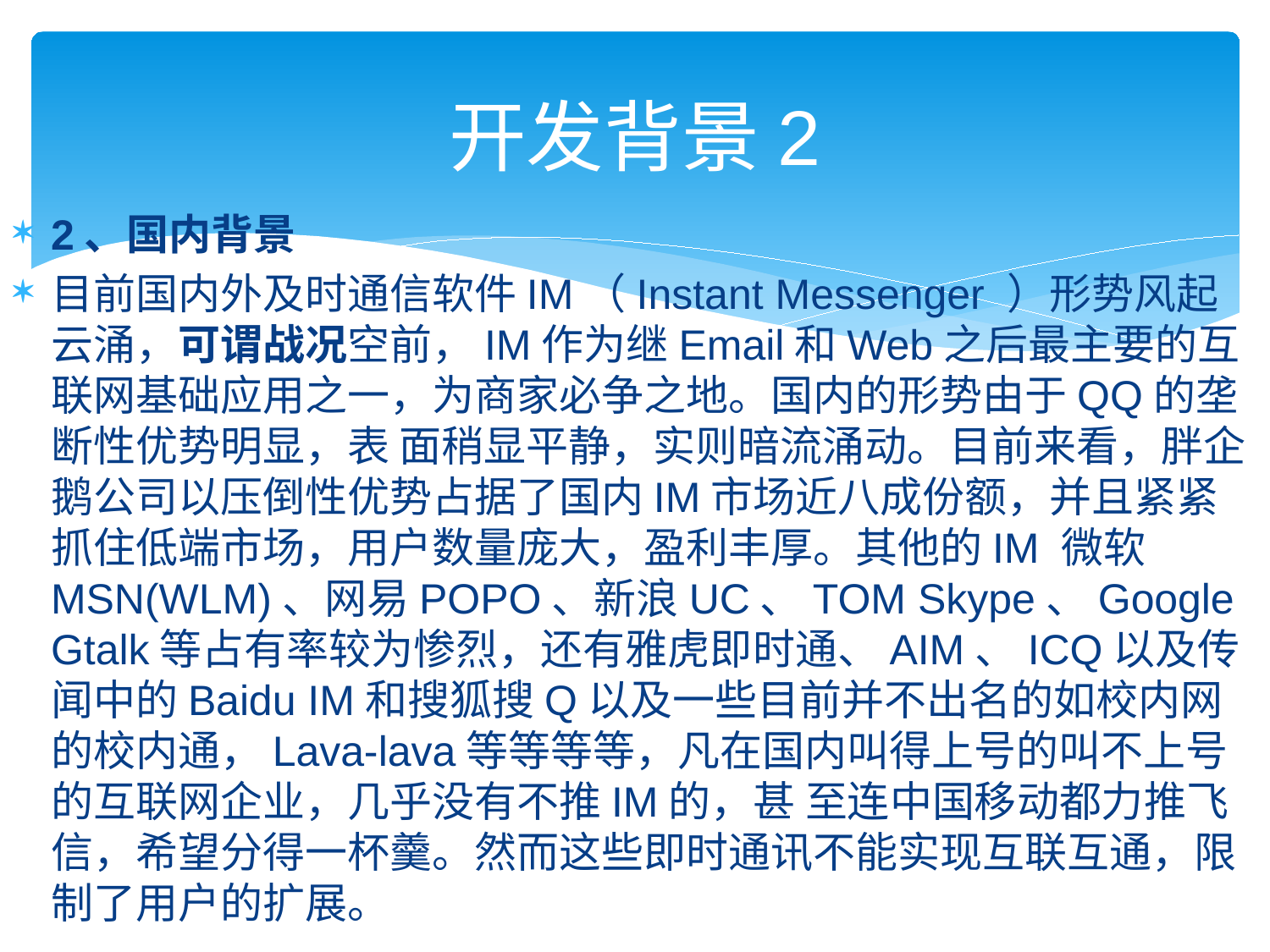

# 开发背景2
2、国内背景
目前国内外及时通信软件IM（Instant Messenger ）形势风起云涌，可谓战况空前，IM作为继Email和Web之后最主要的互联网基础应用之一，为商家必争之地。国内的形势由于QQ的垄断性优势明显，表 面稍显平静，实则暗流涌动。目前来看，胖企鹅公司以压倒性优势占据了国内IM市场近八成份额，并且紧紧抓住低端市场，用户数量庞大，盈利丰厚。其他的IM 微软MSN(WLM)、网易POPO、新浪UC、TOM Skype、Google Gtalk等占有率较为惨烈，还有雅虎即时通、AIM、ICQ以及传闻中的Baidu IM和搜狐搜Q以及一些目前并不出名的如校内网的校内通，Lava-lava等等等等，凡在国内叫得上号的叫不上号的互联网企业，几乎没有不推IM的，甚 至连中国移动都力推飞信，希望分得一杯羹。然而这些即时通讯不能实现互联互通，限制了用户的扩展。